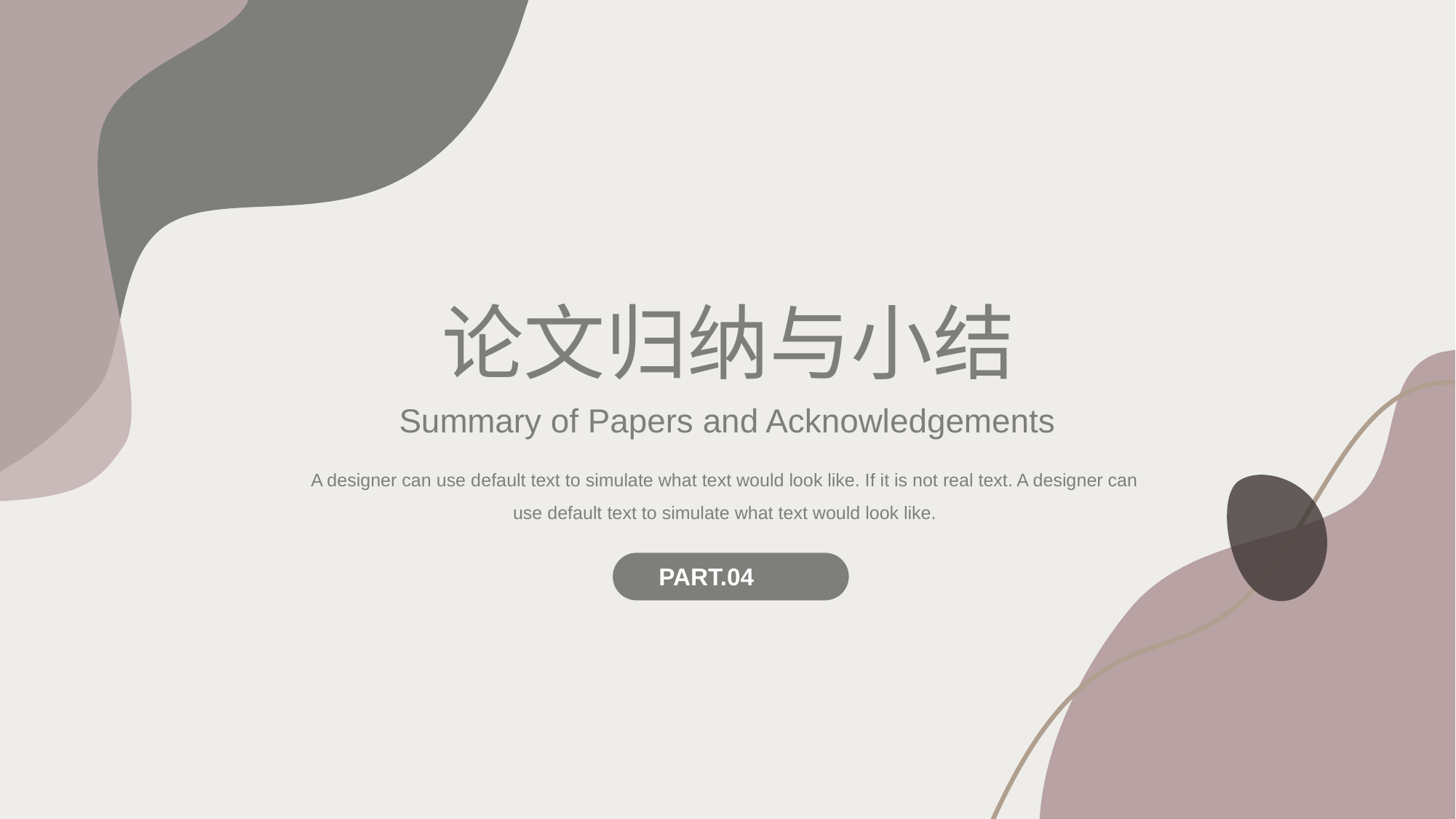

论文归纳与小结

Summary of Papers and Acknowledgements
A designer can use default text to simulate what text would look like. If it is not real text. A designer can use default text to simulate what text would look like.

PART.04